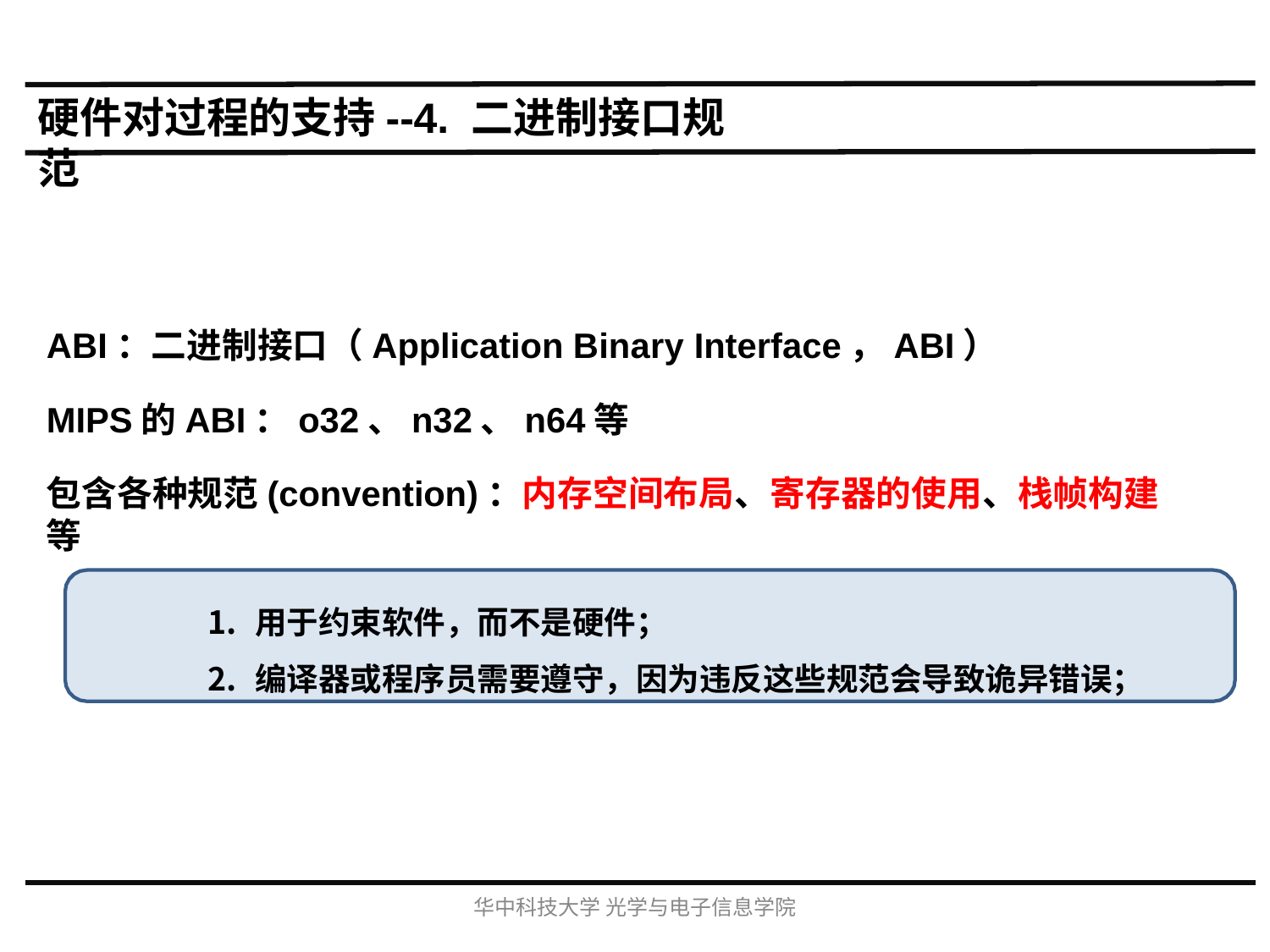

# 硬件对过程的支持--4. 二进制接口规范

ABI：二进制接口（Application Binary Interface，ABI）
MIPS的ABI：o32、n32、n64等
包含各种规范(convention)：内存空间布局、寄存器的使用、栈帧构建等

用于约束软件，而不是硬件；
编译器或程序员需要遵守，因为违反这些规范会导致诡异错误；

华中科技大学光学与电子信息学院